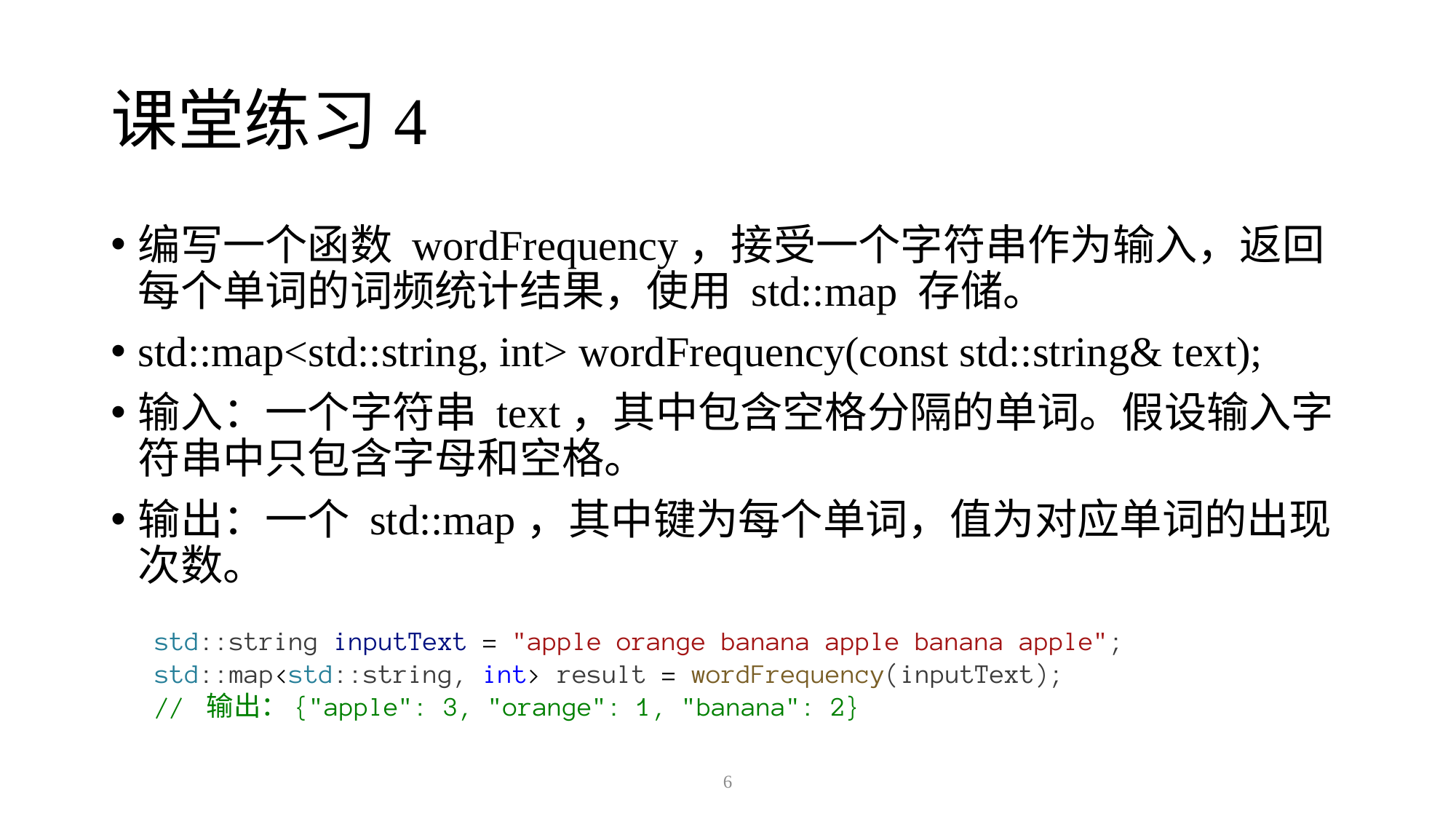

# 课堂练习4
编写一个函数 wordFrequency，接受一个字符串作为输入，返回每个单词的词频统计结果，使用 std::map 存储。
std::map<std::string, int> wordFrequency(const std::string& text);
输入：一个字符串 text，其中包含空格分隔的单词。假设输入字符串中只包含字母和空格。
输出：一个 std::map，其中键为每个单词，值为对应单词的出现次数。
std::string inputText = "apple orange banana apple banana apple";
std::map<std::string, int> result = wordFrequency(inputText);
// 输出：{"apple": 3, "orange": 1, "banana": 2}

6